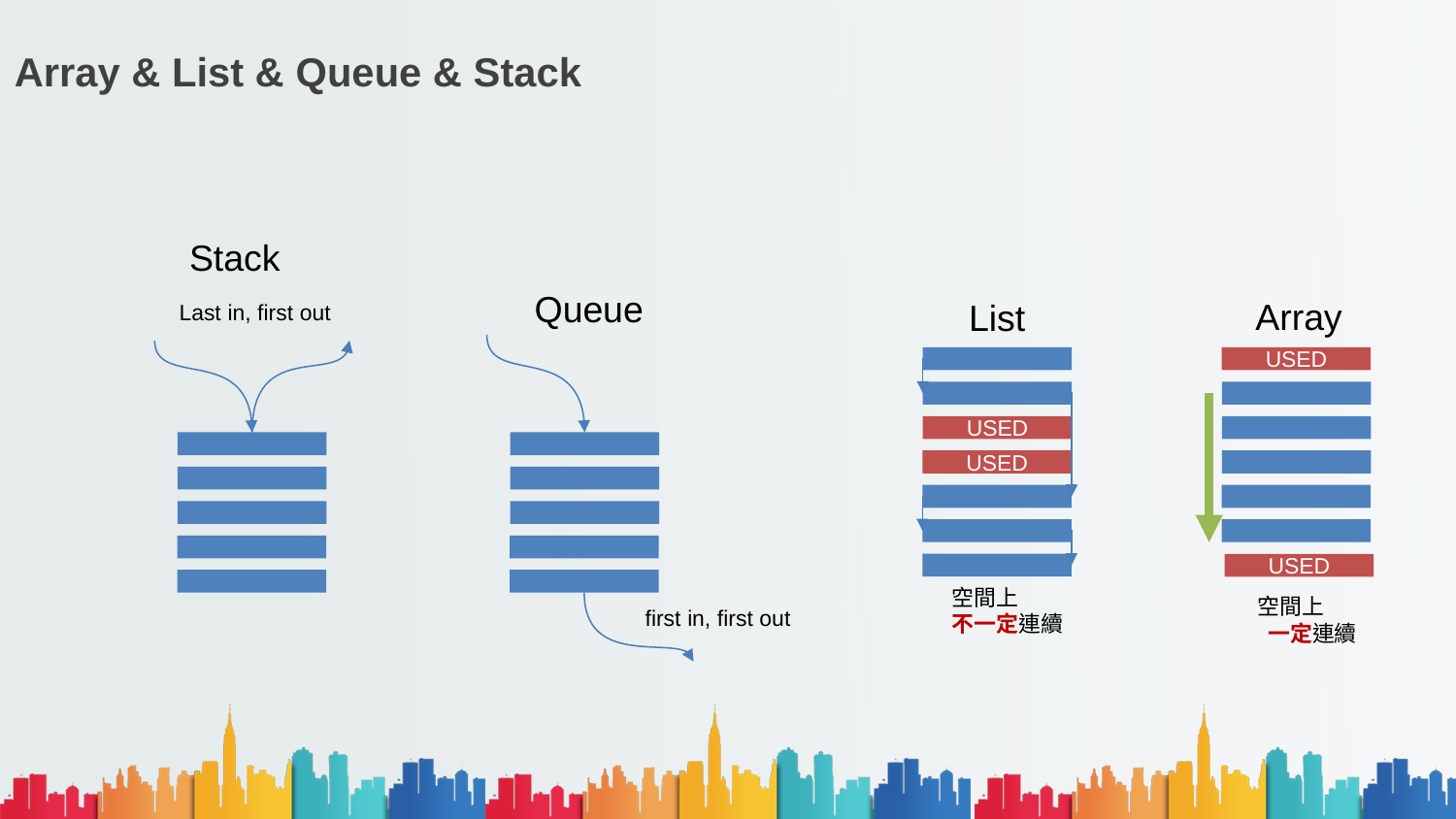

# Array & List & Queue & Stack
Stack
Queue
Array
List
Last in, first out

USED

USED

USED

USED

空間上
不一定連續
空間上
 一定連續
first in, first out